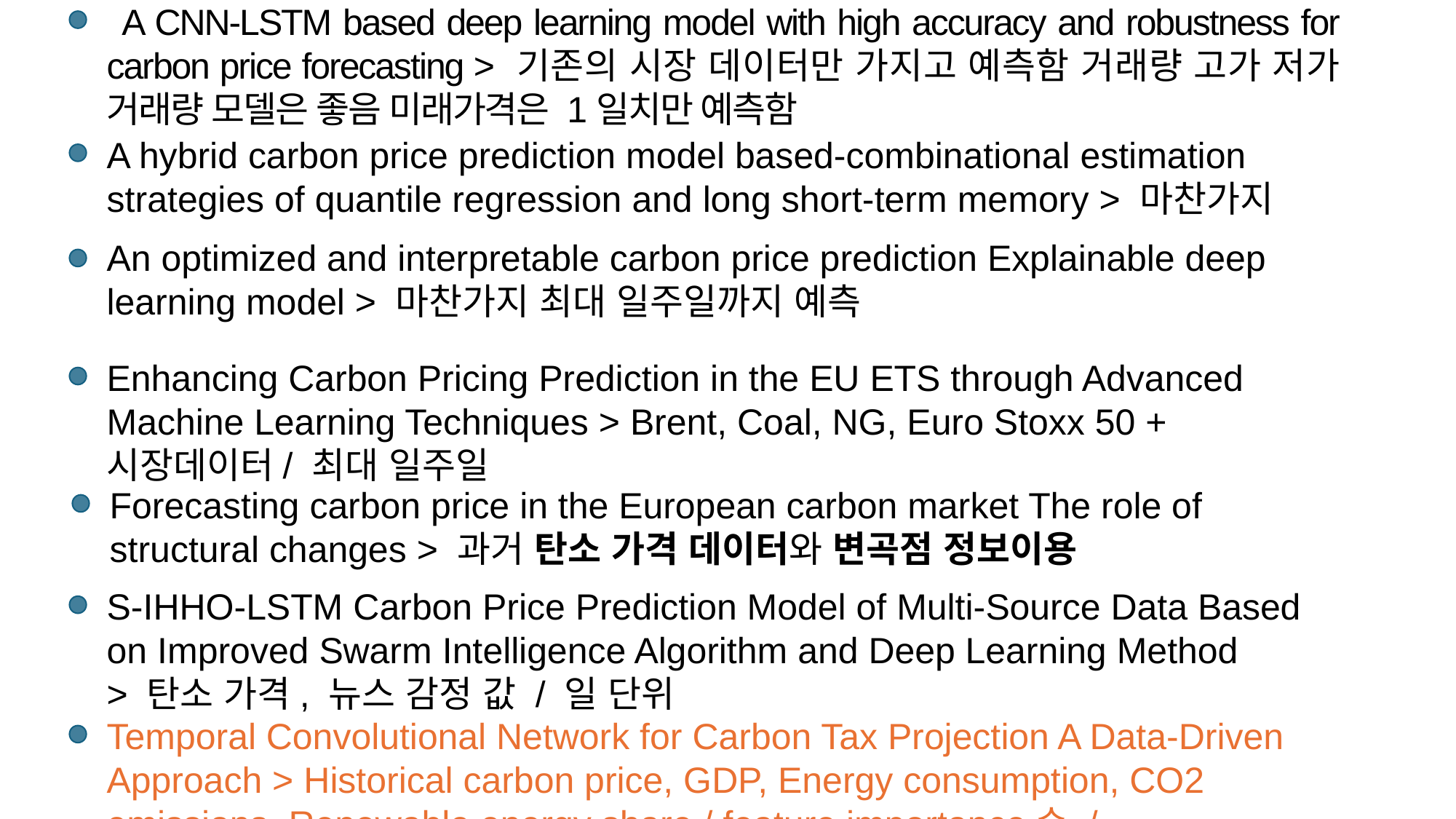

연구 배경 – 기존 방법의 개선점
A CNN-LSTM based deep learning model with high accuracy and robustness for carbon price forecasting > 기존의 시장 데이터만 가지고 예측함 거래량 고가 저가 거래량 모델은 좋음 미래가격은 1일치만 예측함

A hybrid carbon price prediction model based-combinational estimation strategies of quantile regression and long short-term memory > 마찬가지

An optimized and interpretable carbon price prediction Explainable deep learning model > 마찬가지 최대 일주일까지 예측

Enhancing Carbon Pricing Prediction in the EU ETS through Advanced Machine Learning Techniques > Brent, Coal, NG, Euro Stoxx 50 + 시장데이터/ 최대 일주일

Forecasting carbon price in the European carbon market The role of structural changes > 과거 탄소 가격 데이터와 변곡점 정보이용

S-IHHO-LSTM Carbon Price Prediction Model of Multi-Source Data Based on Improved Swarm Intelligence Algorithm and Deep Learning Method
> 탄소 가격, 뉴스 감정 값 / 일 단위

Temporal Convolutional Network for Carbon Tax Projection A Data-Driven Approach > Historical carbon price, GDP, Energy consumption, CO2 emissions, Renewable energy share / feature importance순 /